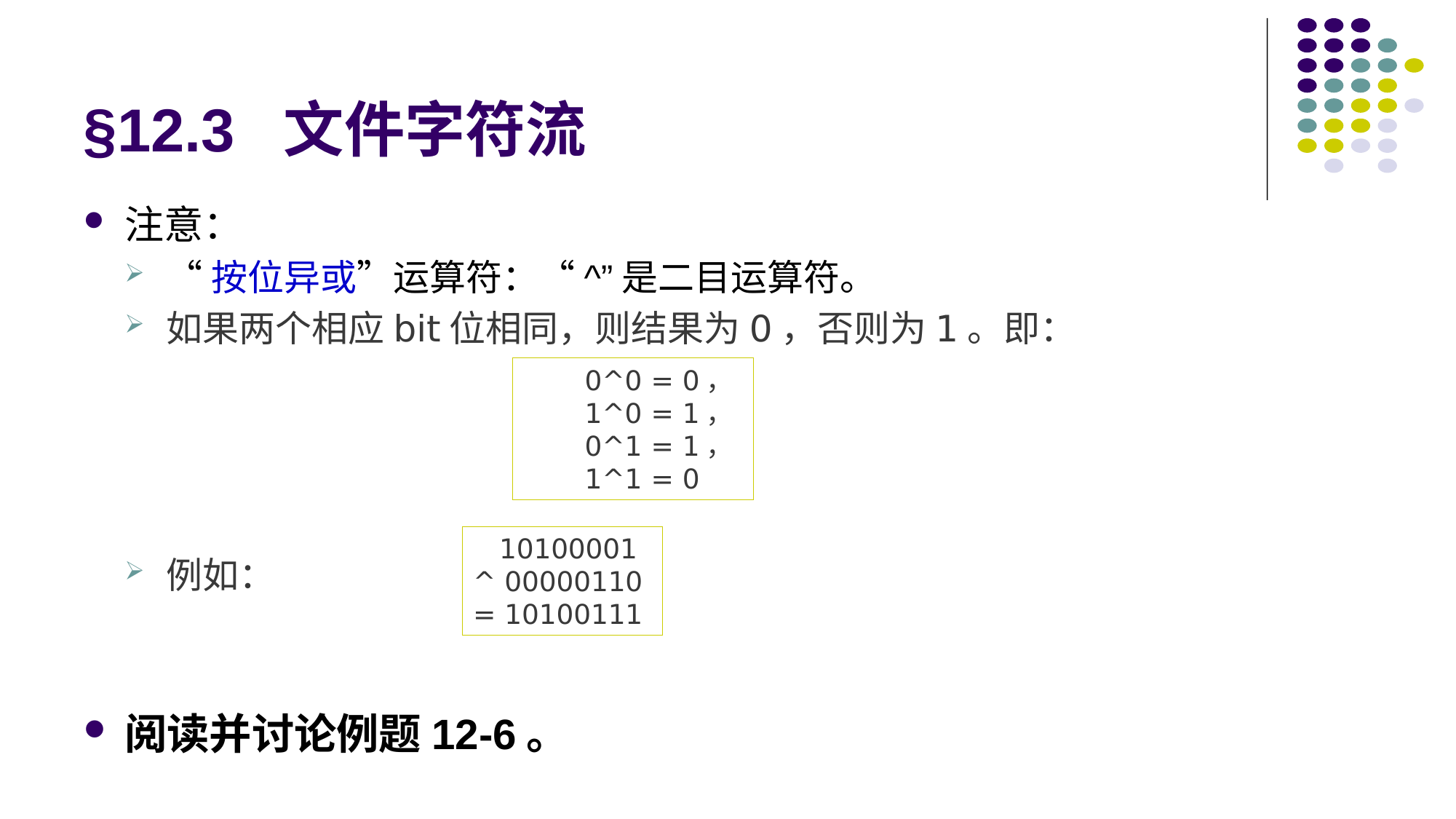

# §12.3  文件字符流
注意：
“按位异或”运算符：“^”是二目运算符。
如果两个相应bit位相同，则结果为0，否则为1。即：

例如：

阅读并讨论例题12-6。

　　0^0 = 0， 
　　1^0 = 1， 
　　0^1 = 1， 
　　1^1 = 0
   10100001
^ 00000110
= 10100111
68